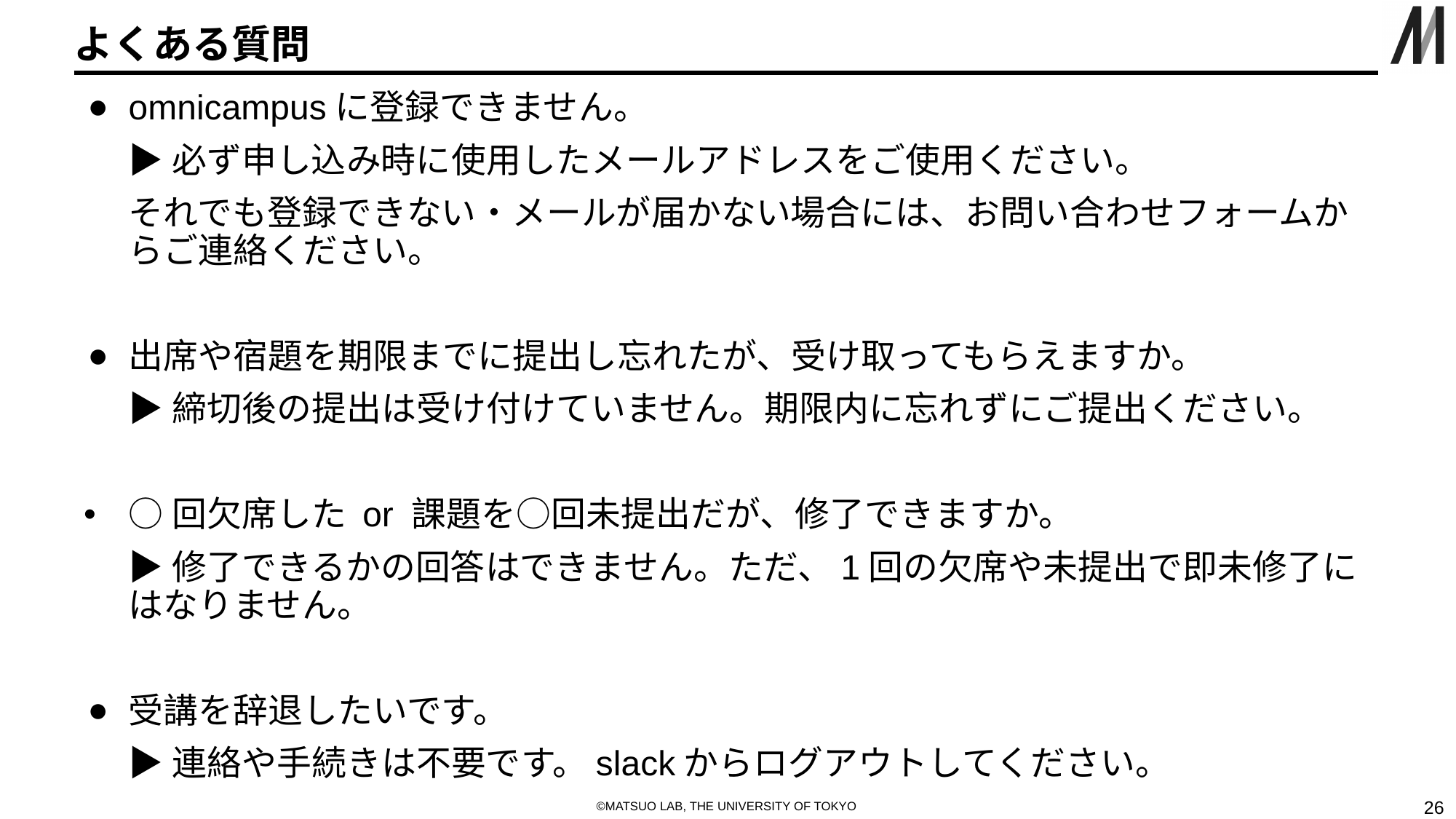

# よくある質問
omnicampusに登録できません。
▶️必ず申し込み時に使用したメールアドレスをご使用ください。
それでも登録できない・メールが届かない場合には、お問い合わせフォームからご連絡ください。

出席や宿題を期限までに提出し忘れたが、受け取ってもらえますか。
▶️締切後の提出は受け付けていません。期限内に忘れずにご提出ください。

○回欠席した or 課題を○回未提出だが、修了できますか。
▶️修了できるかの回答はできません。ただ、1回の欠席や未提出で即未修了にはなりません。

受講を辞退したいです。
▶️連絡や手続きは不要です。slackからログアウトしてください。

26